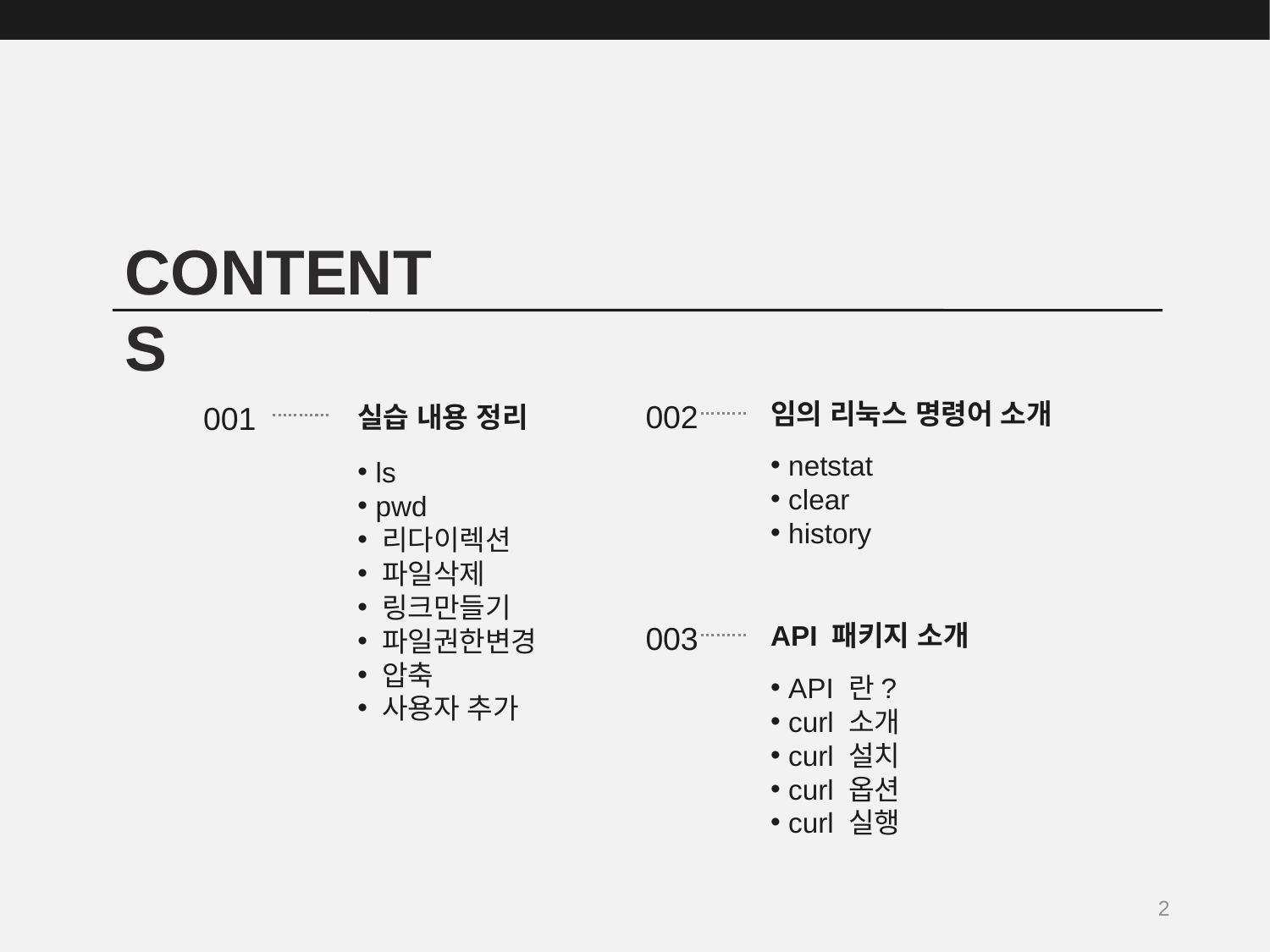

CONTENTS
임의 리눅스 명령어 소개
002
 netstat
 clear
 history
001
실습 내용 정리
 ls
 pwd
 리다이렉션
 파일삭제
 링크만들기
 파일권한변경
 압축
 사용자 추가

API 패키지 소개
003
 API 란?
 curl 소개
 curl 설치
 curl 옵션
 curl 실행
2